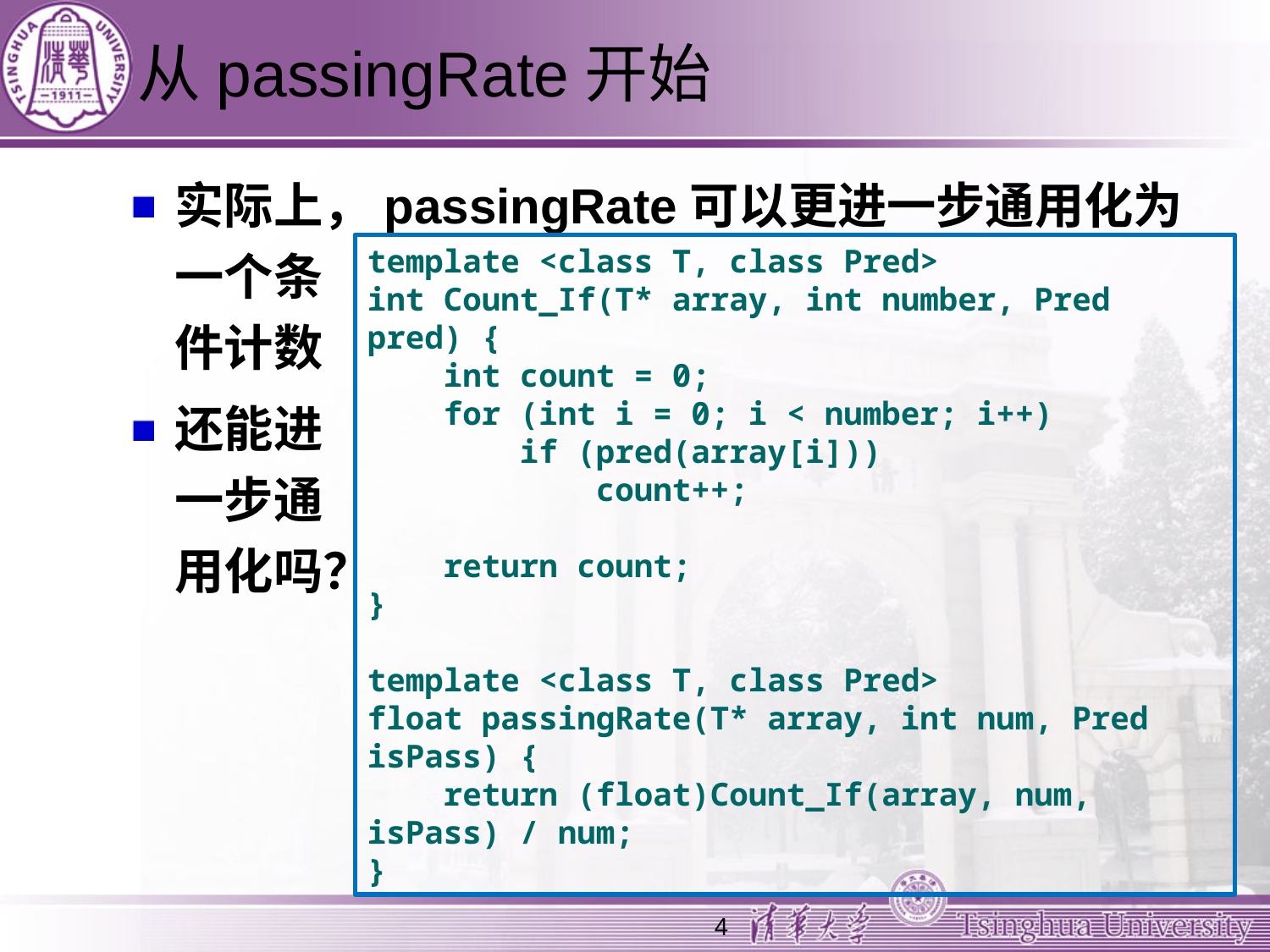

# 从passingRate开始
实际上，passingRate可以更进一步通用化为一个条
件计数
还能进
一步通
用化吗？
template <class T, class Pred>
int Count_If(T* array, int number, Pred pred) {
    int count = 0;
    for (int i = 0; i < number; i++)
        if (pred(array[i]))
            count++;

    return count;
}

template <class T, class Pred>
float passingRate(T* array, int num, Pred isPass) {
    return (float)Count_If(array, num, isPass) / num;
}
4